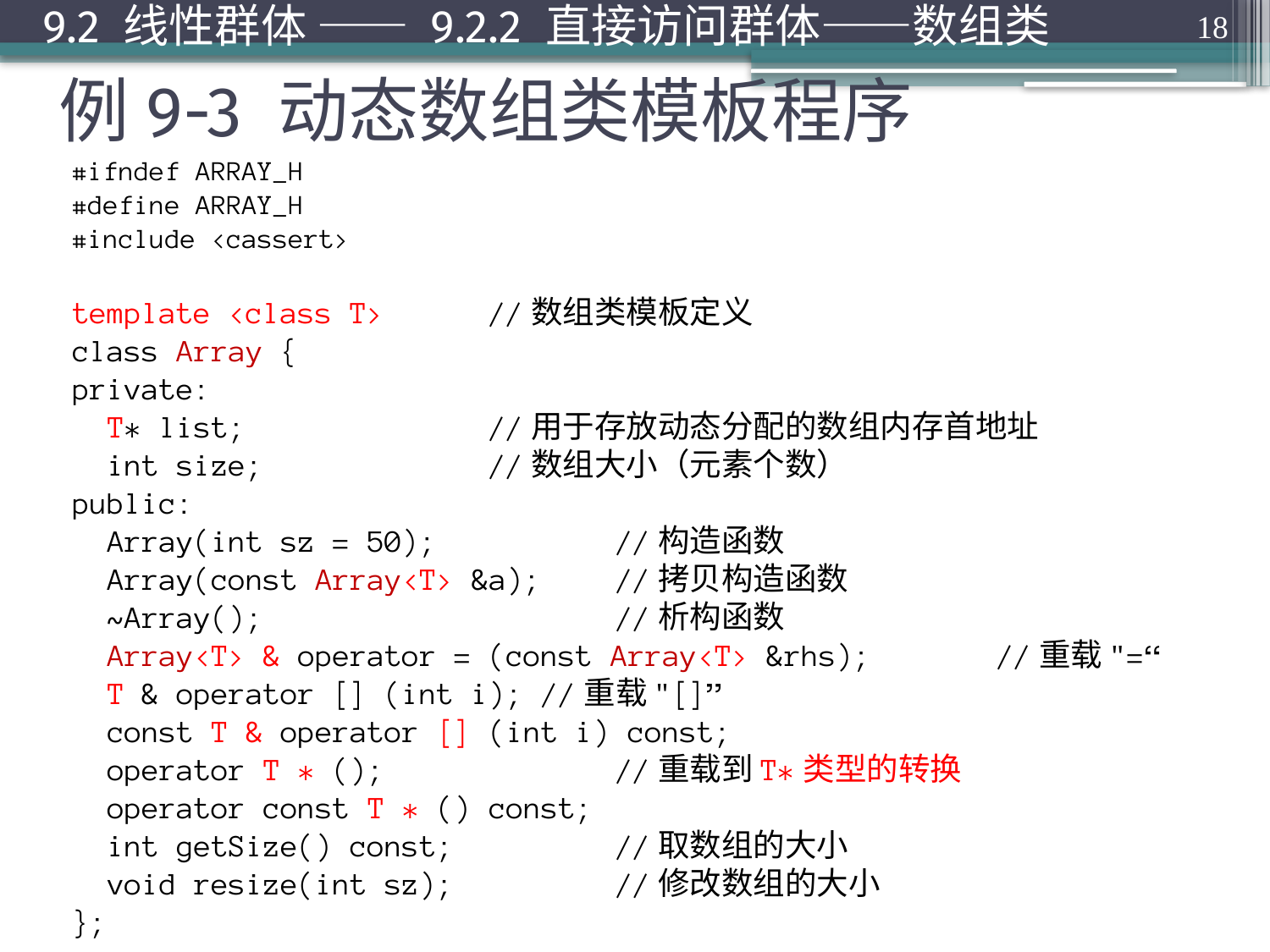

9.2 线性群体 —— 9.2.2 直接访问群体——数组类
18
# 例9-3 动态数组类模板程序
#ifndef ARRAY_H
#define ARRAY_H
#include <cassert>

template <class T>	//数组类模板定义
class Array {
private:
	T* list;		//用于存放动态分配的数组内存首地址
	int size;		//数组大小（元素个数）
public:
	Array(int sz = 50);		//构造函数
	Array(const Array<T> &a);	//拷贝构造函数
	~Array();			//析构函数
	Array<T> & operator = (const Array<T> &rhs); 	//重载"=“
	T & operator [] (int i); //重载"[]”
	const T & operator [] (int i) const;
	operator T * ();		//重载到T*类型的转换
	operator const T * () const;
	int getSize() const;		//取数组的大小
	void resize(int sz);		//修改数组的大小
};